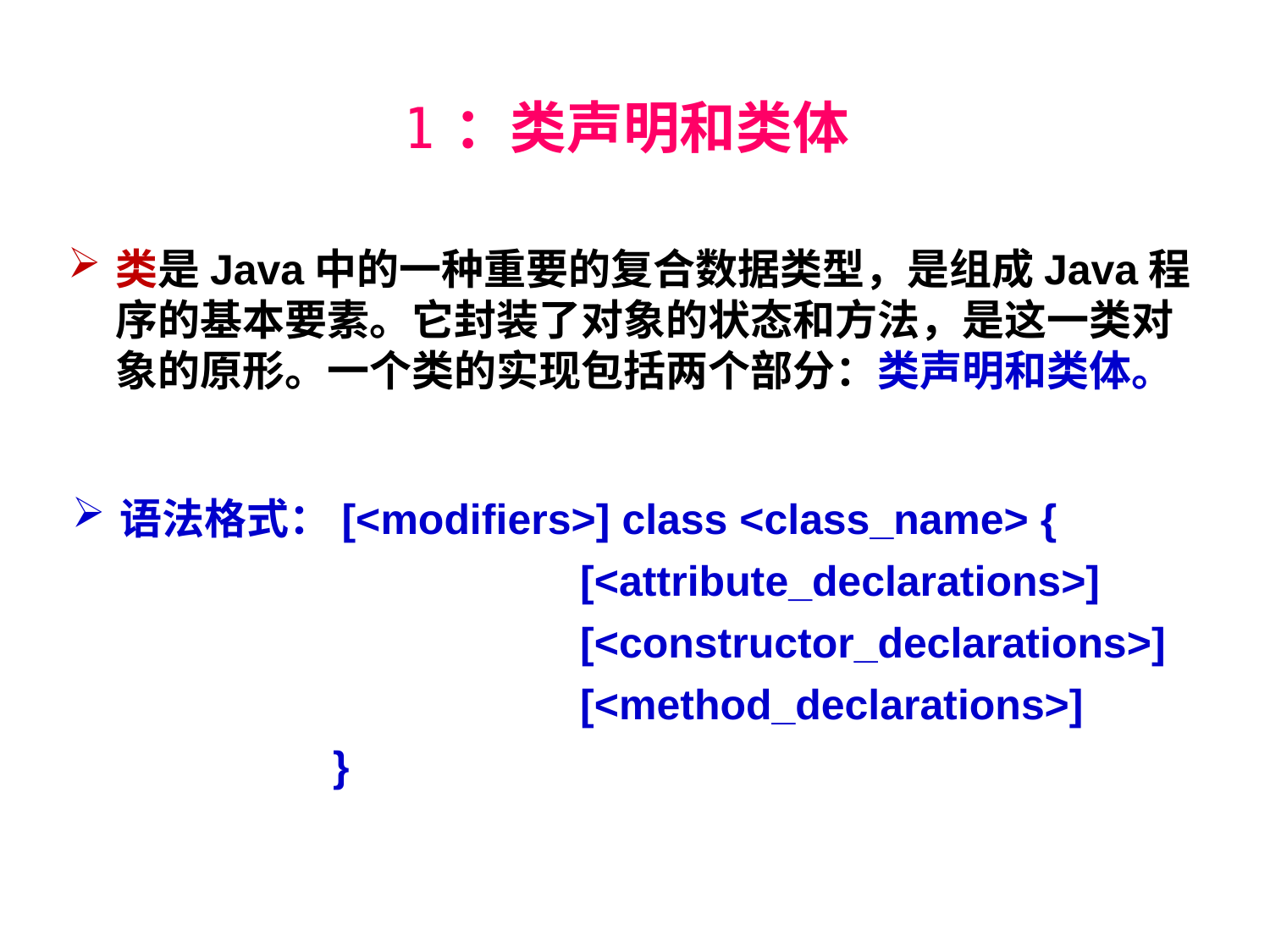

1：类声明和类体
类是Java中的一种重要的复合数据类型，是组成Java程序的基本要素。它封装了对象的状态和方法，是这一类对象的原形。一个类的实现包括两个部分：类声明和类体。
语法格式：[<modifiers>] class <class_name> {
		      		[<attribute_declarations>]
				[<constructor_declarations>]
				[<method_declarations>]
                      }